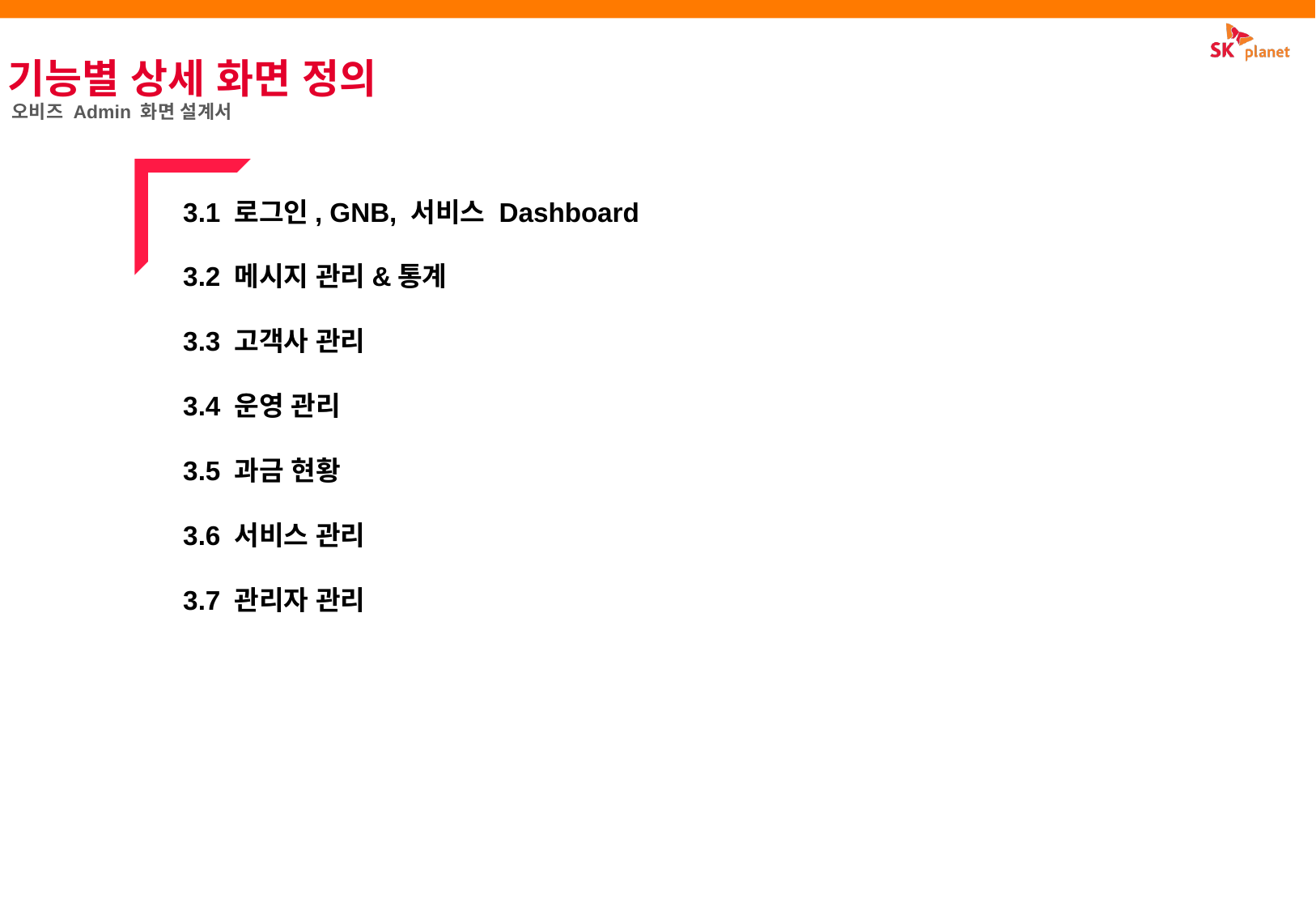

기능별 상세 화면 정의
오비즈 Admin 화면 설계서

3.1 로그인, GNB, 서비스 Dashboard

3.2 메시지 관리&통계

3.3 고객사 관리

3.4 운영 관리

3.5 과금 현황

3.6 서비스 관리

3.7 관리자 관리